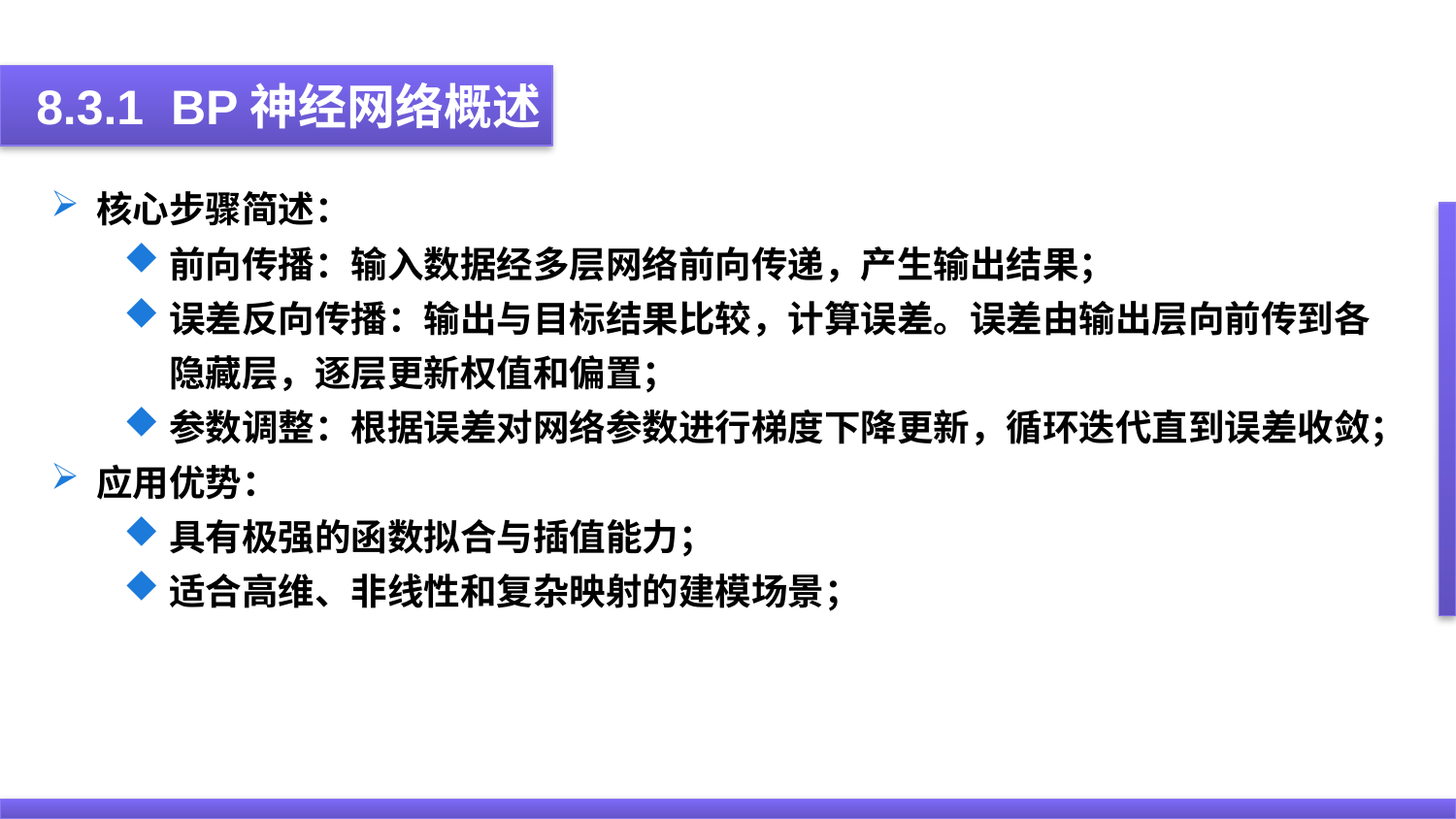

8.3.1  BP神经网络概述
核心步骤简述：
前向传播：输入数据经多层网络前向传递，产生输出结果；
误差反向传播：输出与目标结果比较，计算误差。误差由输出层向前传到各隐藏层，逐层更新权值和偏置；
参数调整：根据误差对网络参数进行梯度下降更新，循环迭代直到误差收敛；
应用优势：
具有极强的函数拟合与插值能力；
适合高维、非线性和复杂映射的建模场景；